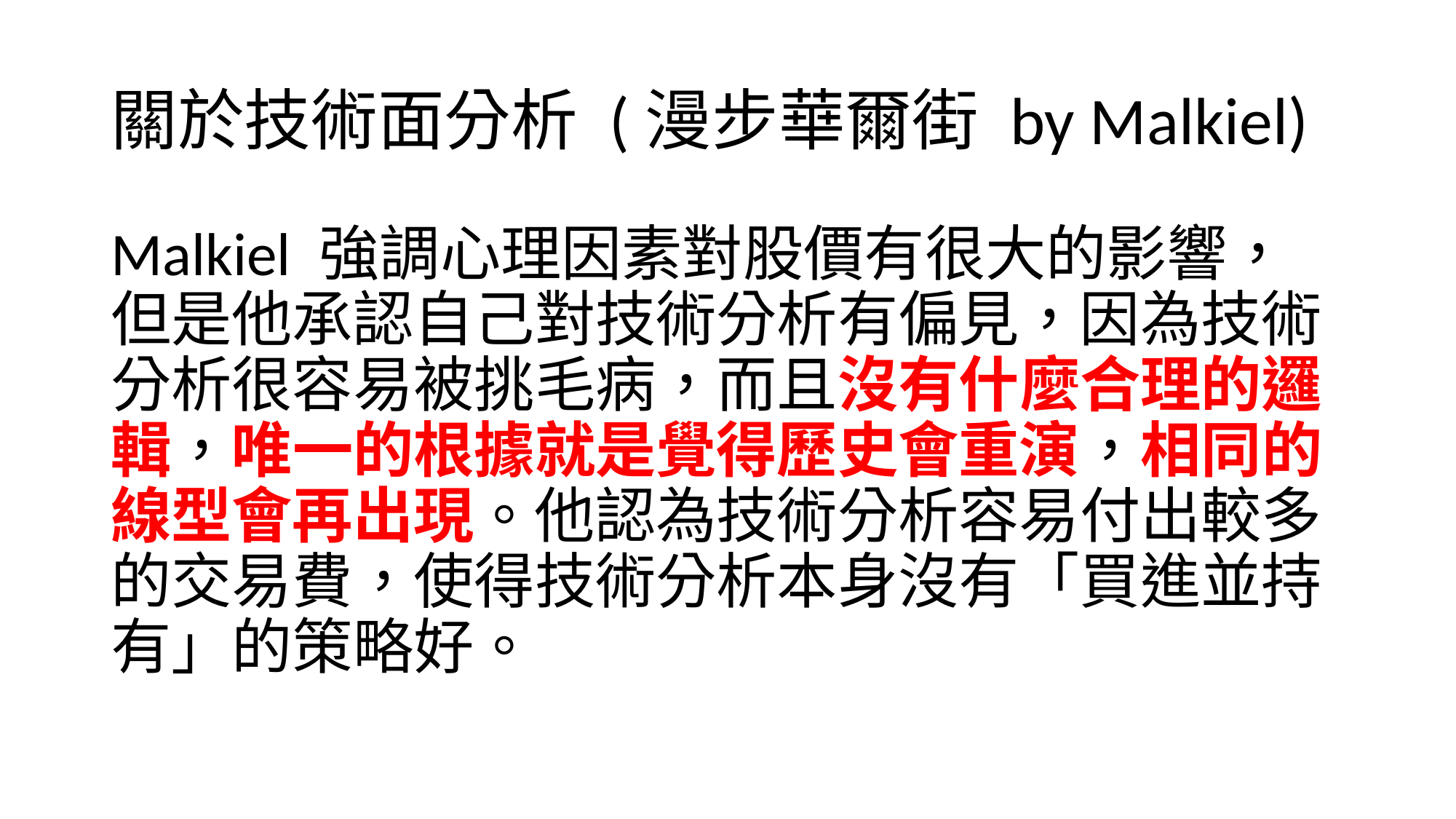

# 關於技術面分析 (漫步華爾街 by Malkiel)
Malkiel 強調心理因素對股價有很大的影響，但是他承認自己對技術分析有偏見，因為技術分析很容易被挑毛病，而且沒有什麼合理的邏輯，唯一的根據就是覺得歷史會重演，相同的線型會再出現。他認為技術分析容易付出較多的交易費，使得技術分析本身沒有「買進並持有」的策略好。